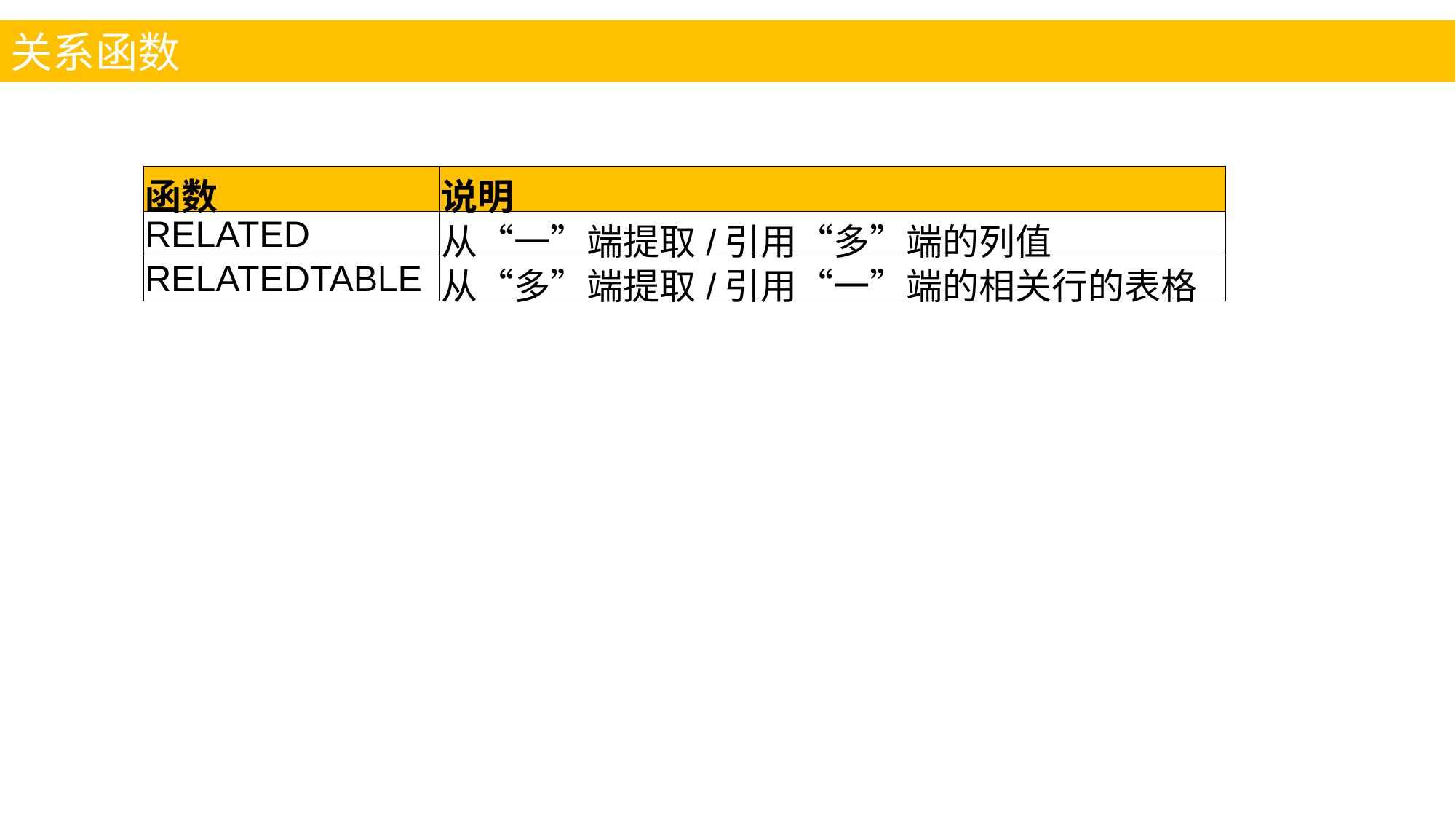

关系函数
| 函数 | 说明 |
| --- | --- |
| RELATED | 从“一”端提取/引用“多”端的列值 |
| RELATEDTABLE | 从“多”端提取/引用“一”端的相关行的表格 |